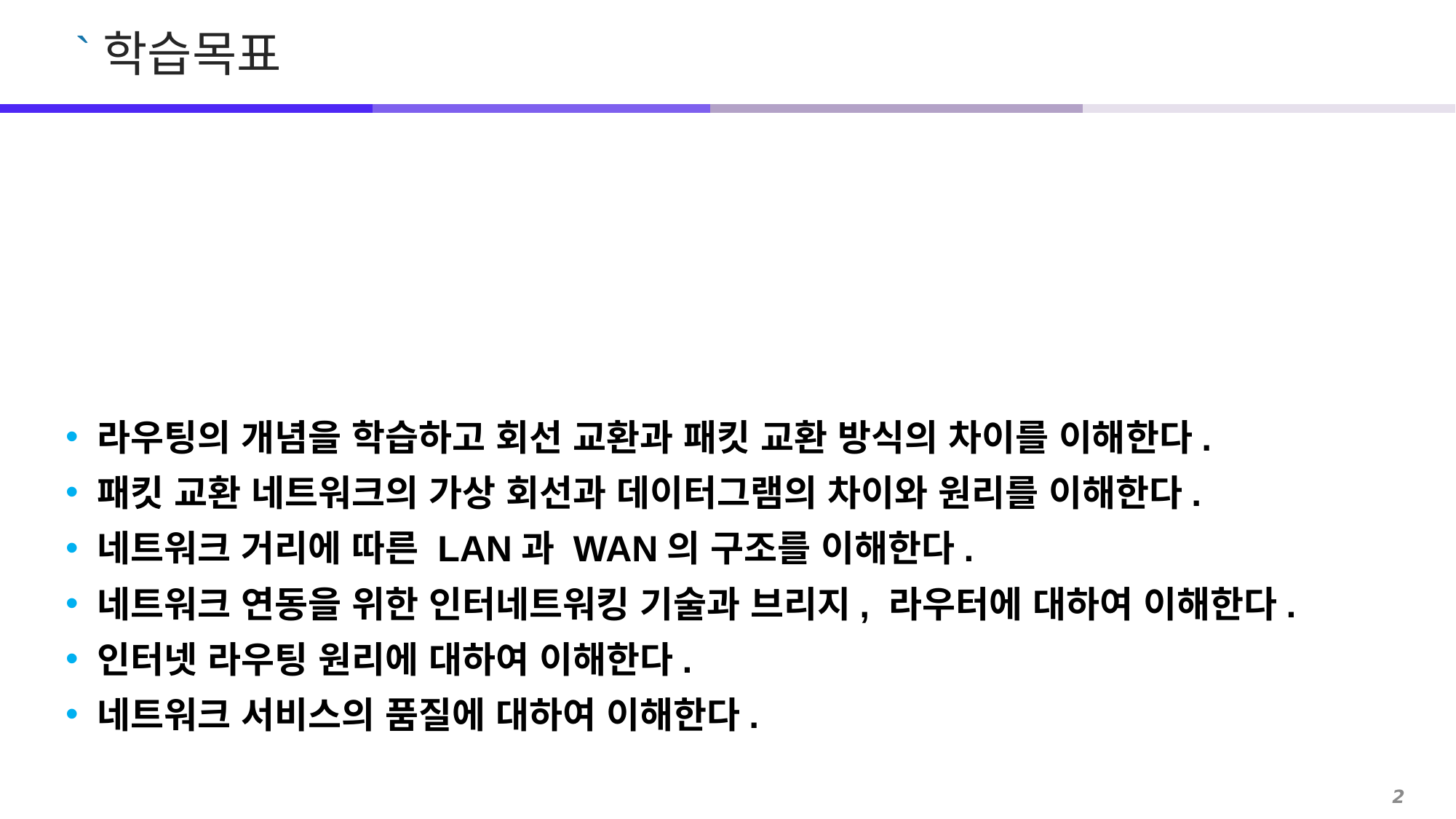

라우팅의 개념을 학습하고 회선 교환과 패킷 교환 방식의 차이를 이해한다.
패킷 교환 네트워크의 가상 회선과 데이터그램의 차이와 원리를 이해한다.
네트워크 거리에 따른 LAN과 WAN의 구조를 이해한다.
네트워크 연동을 위한 인터네트워킹 기술과 브리지, 라우터에 대하여 이해한다.
인터넷 라우팅 원리에 대하여 이해한다.
네트워크 서비스의 품질에 대하여 이해한다.